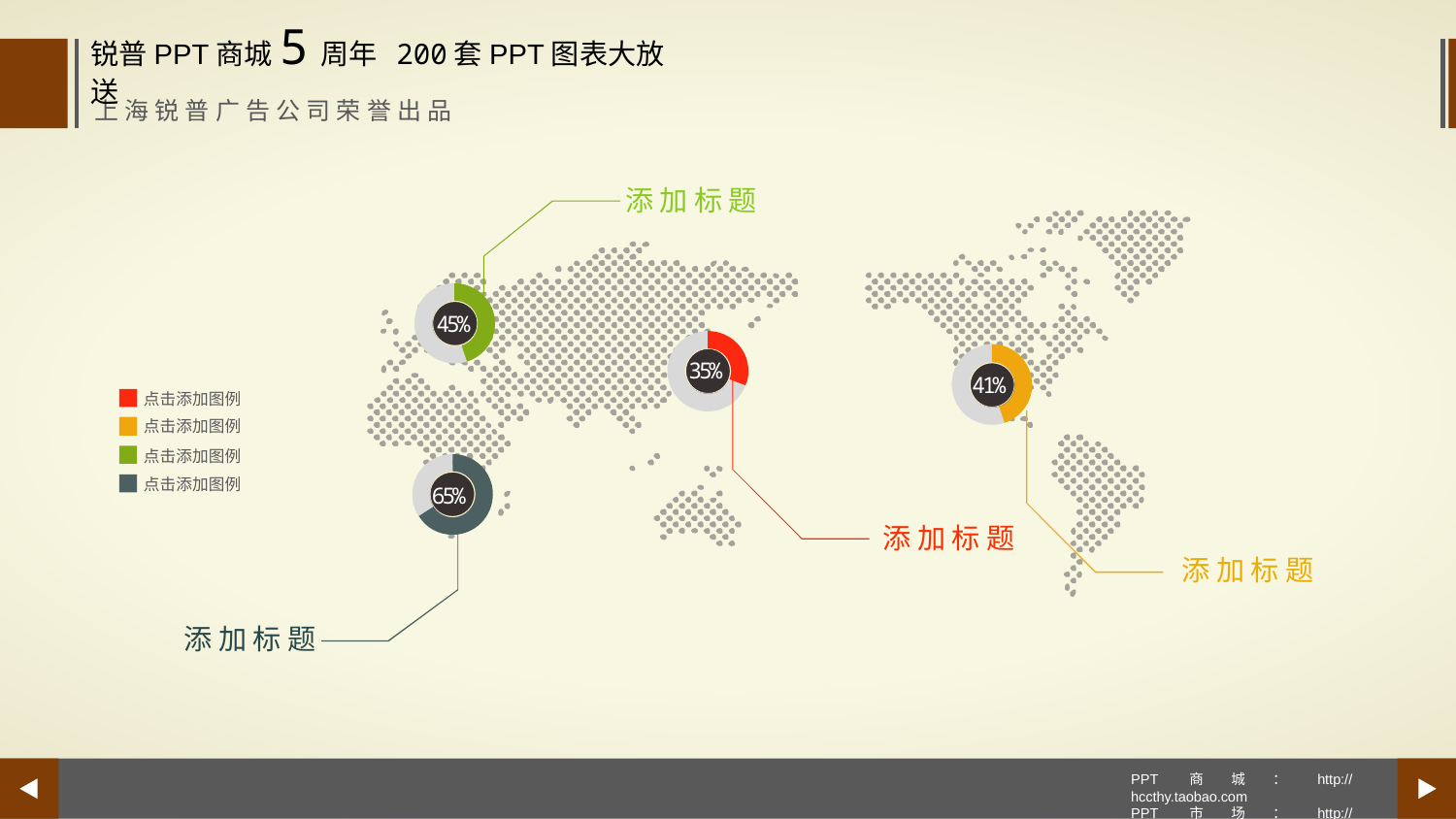

添加标题

45%

35%

41%

点击添加图例

点击添加图例

点击添加图例

点击添加图例

65%

添加标题

添加标题

添加标题